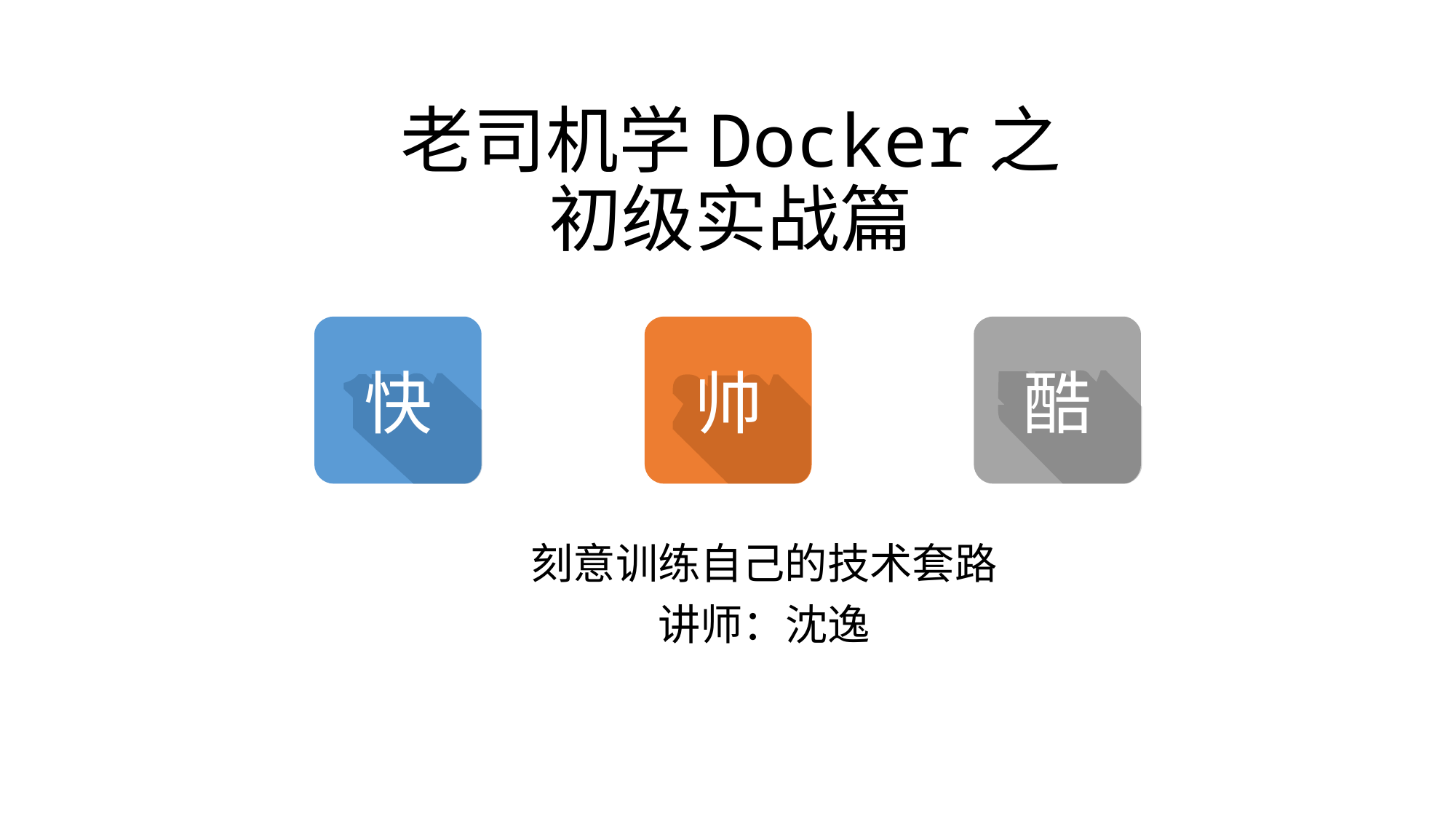

老司机学Docker之
初级实战篇

快
帅
酷

刻意训练自己的技术套路
讲师：沈逸